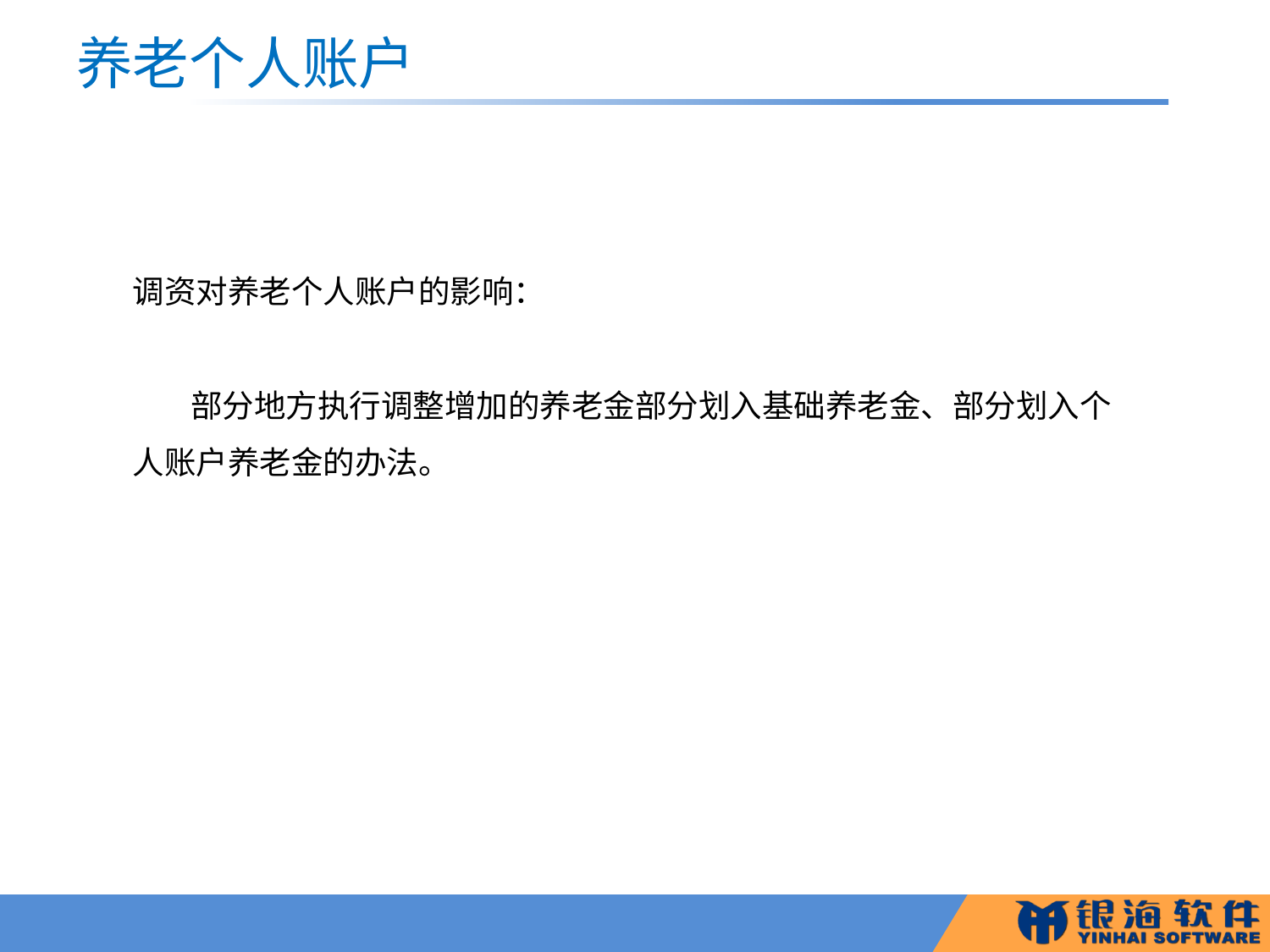

# 养老个人账户
调资对养老个人账户的影响：

       部分地方执行调整增加的养老金部分划入基础养老金、部分划入个人账户养老金的办法。